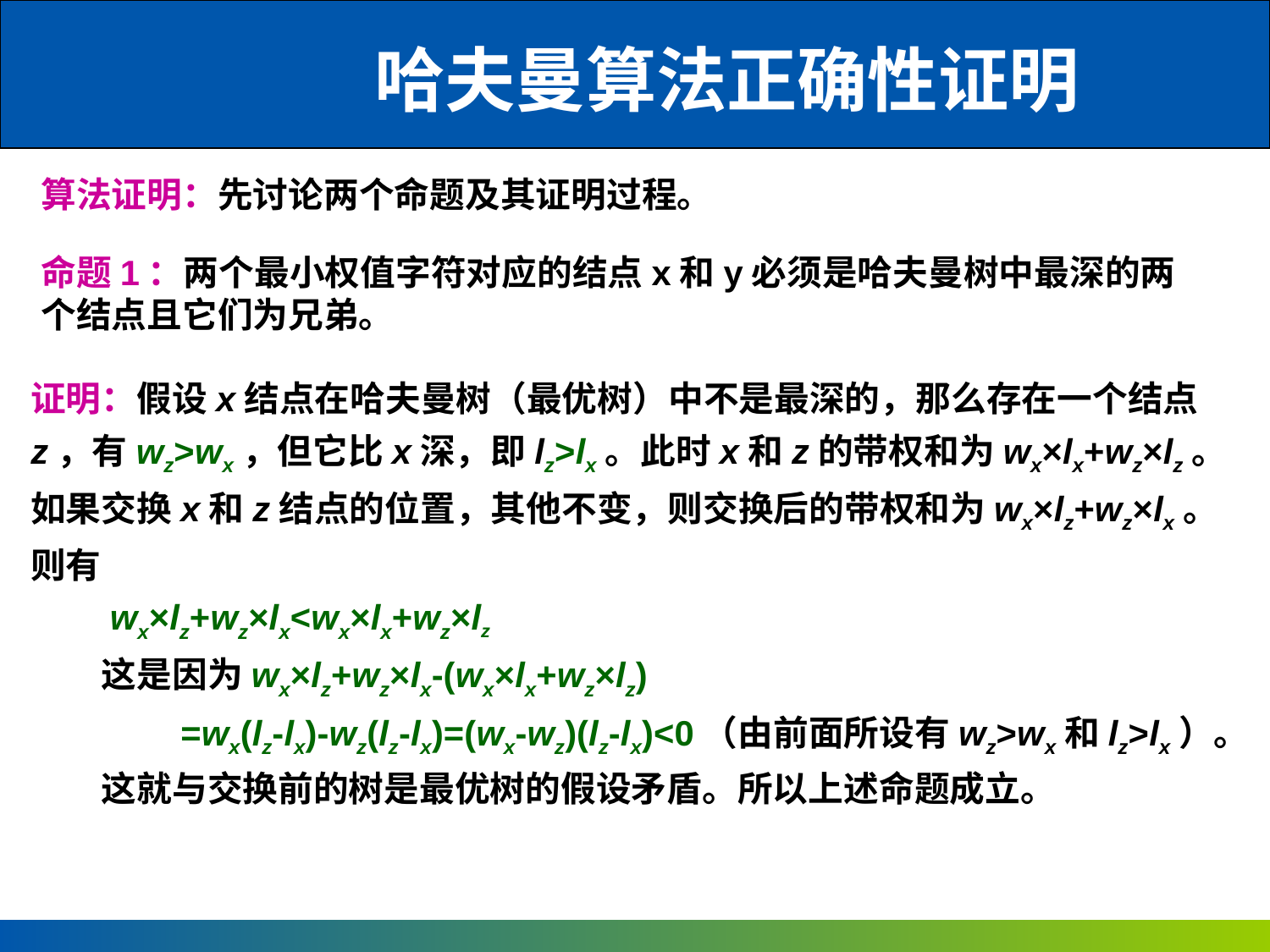

哈夫曼算法正确性证明
算法证明：先讨论两个命题及其证明过程。
命题1：两个最小权值字符对应的结点x和y必须是哈夫曼树中最深的两个结点且它们为兄弟。
证明：假设x结点在哈夫曼树（最优树）中不是最深的，那么存在一个结点z，有wz>wx，但它比x深，即lz>lx。此时x和z的带权和为wx×lx+wz×lz。
如果交换x和z结点的位置，其他不变，则交换后的带权和为wx×lz+wz×lx。则有
　　wx×lz+wz×lx<wx×lx+wz×lz
　　这是因为wx×lz+wz×lx-(wx×lx+wz×lz)
　　　　=wx(lz-lx)-wz(lz-lx)=(wx-wz)(lz-lx)<0（由前面所设有wz>wx和lz>lx）。
　　这就与交换前的树是最优树的假设矛盾。所以上述命题成立。